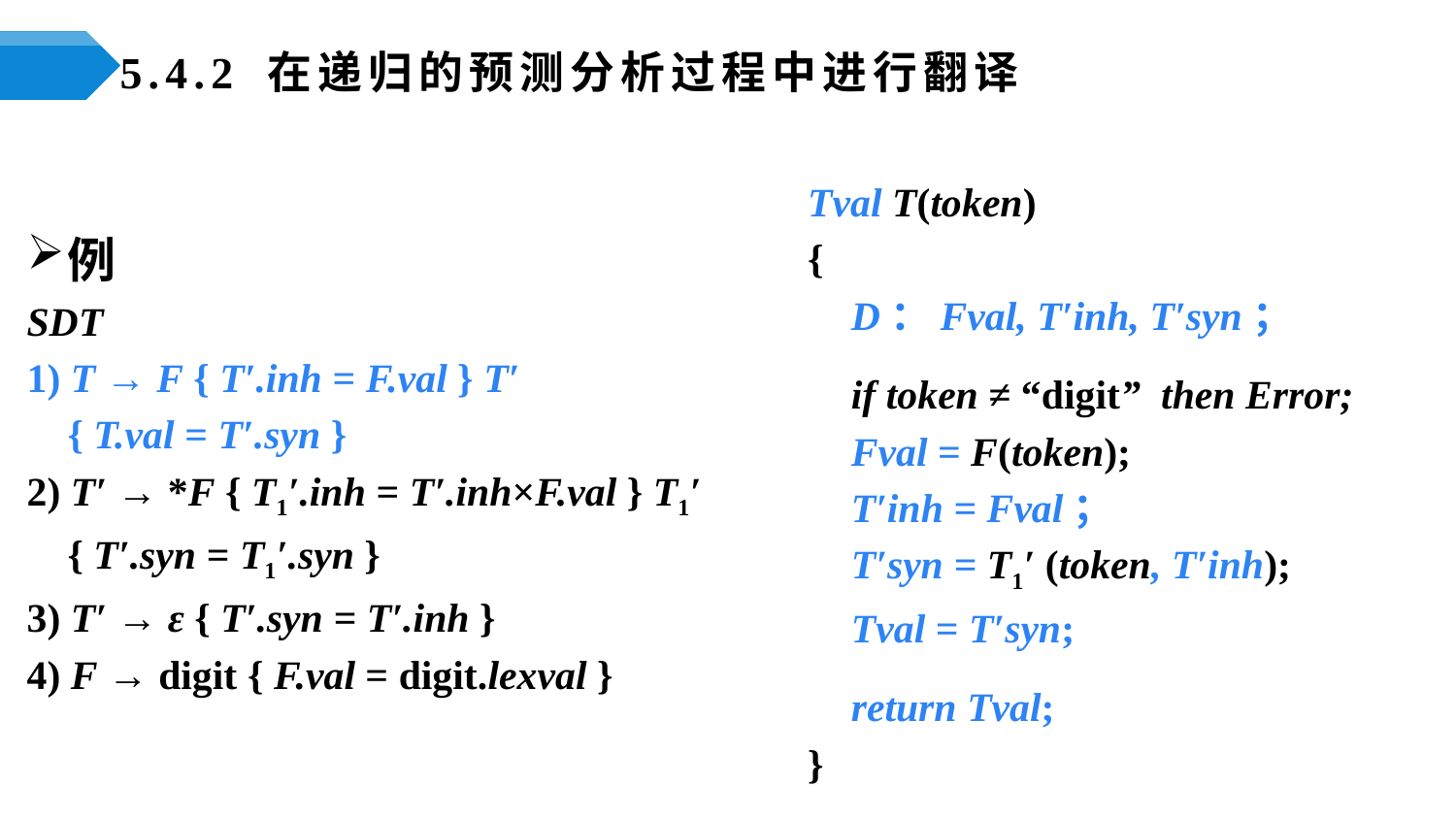

# 5.4.2 在递归的预测分析过程中进行翻译
Tval T(token)
{
	D：Fval, T′inh, T′syn；

	if token ≠ “digit”  then Error;
	Fval = F(token);
	T′inh = Fval；
	T′syn = T1′ (token, T′inh);
	Tval = T′syn;

	return Tval;
}
例
SDT
1) T → F { T′.inh = F.val } T′
	{ T.val = T′.syn }
2) T′ → *F { T1′.inh = T′.inh×F.val } T1′
	{ T′.syn = T1′.syn }
3) T′ → ε { T′.syn = T′.inh }
4) F → digit { F.val = digit.lexval }